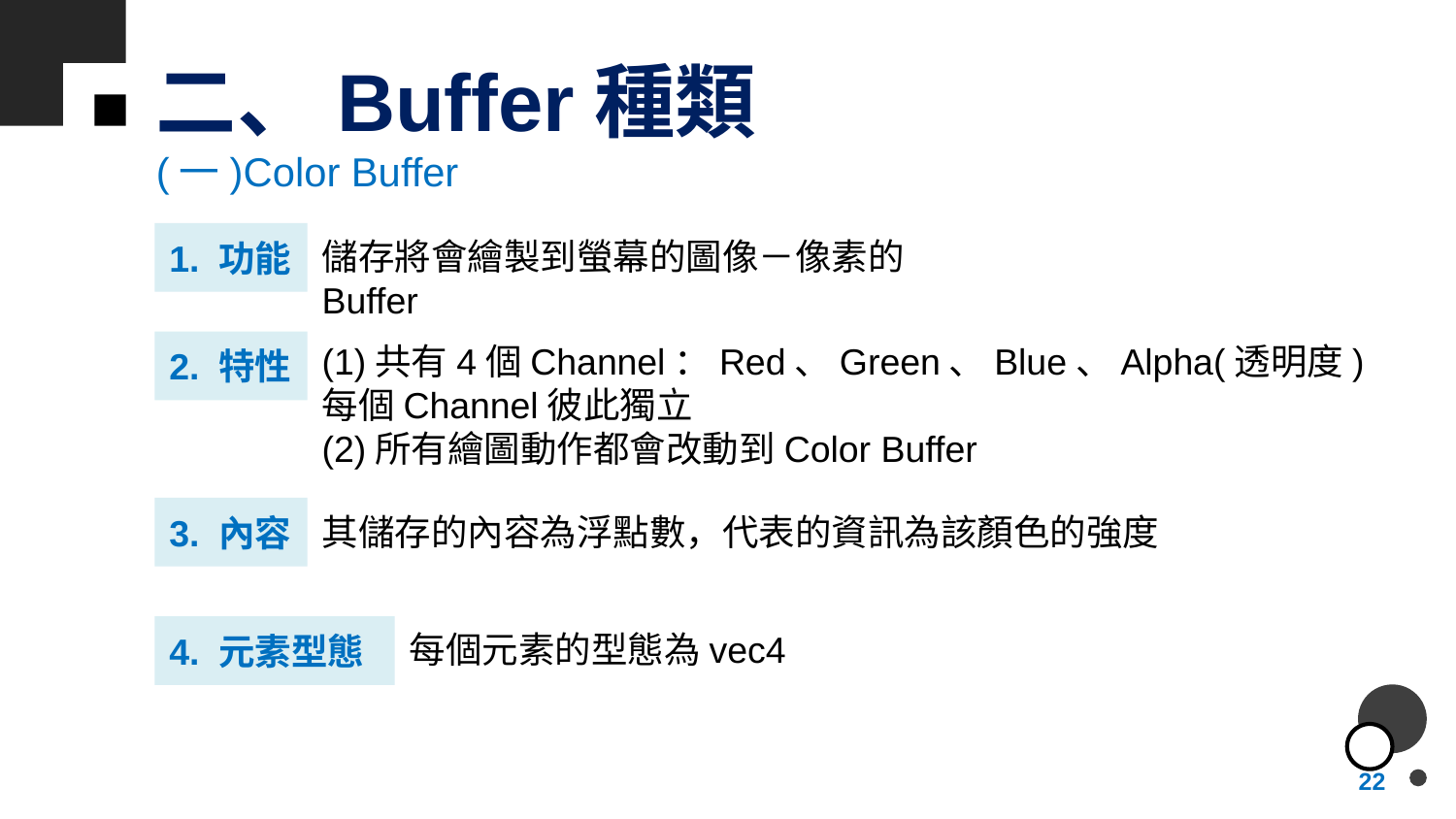

# 二、Buffer種類
(一)Color Buffer
1. 功能
儲存將會繪製到螢幕的圖像－像素的Buffer
(1)共有4個Channel：Red、Green、Blue、Alpha(透明度)
每個Channel彼此獨立
(2)所有繪圖動作都會改動到Color Buffer

2. 特性
3. 內容
其儲存的內容為浮點數，代表的資訊為該顏色的強度
4. 元素型態
每個元素的型態為vec4

22